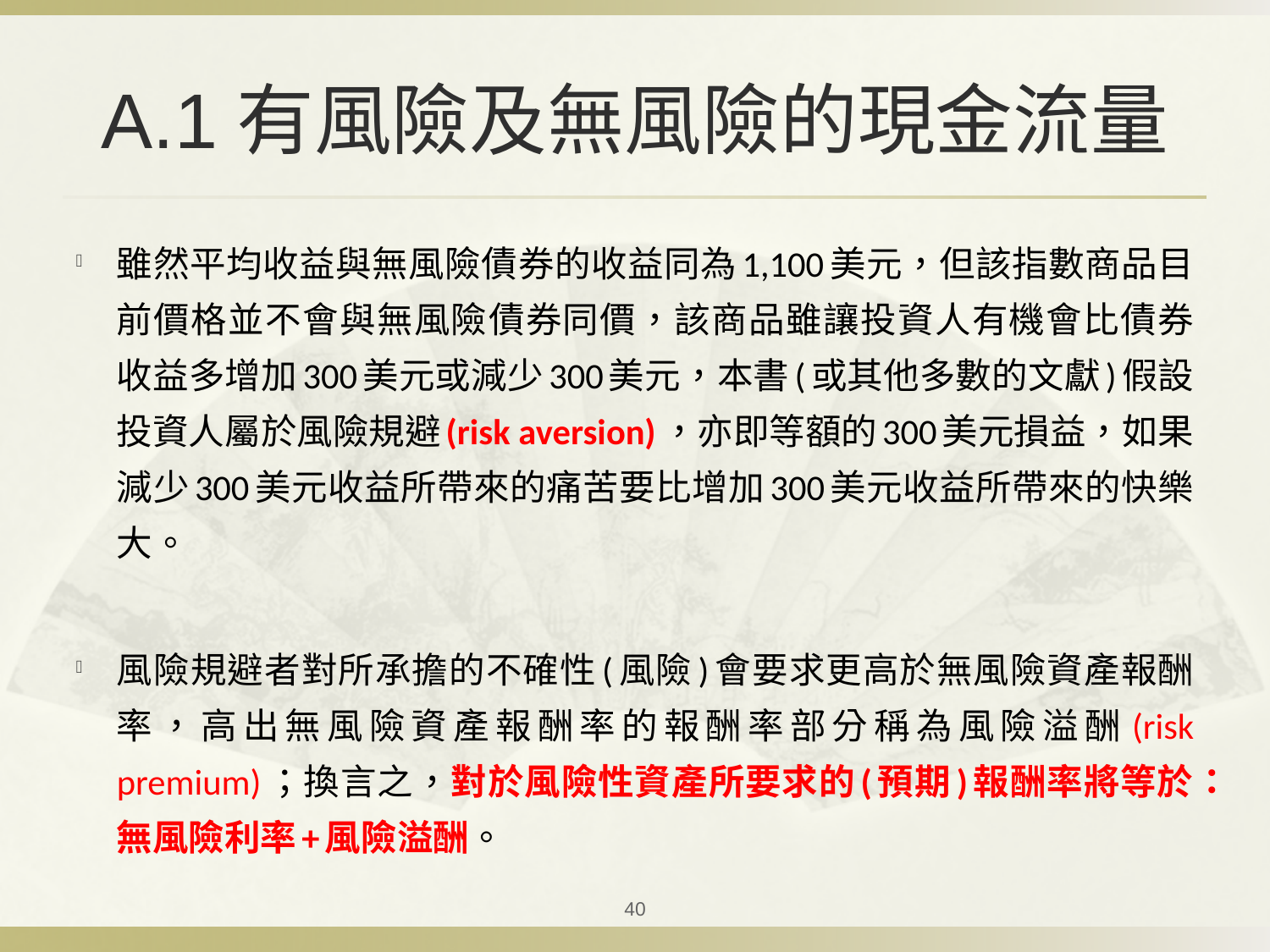

# A.1有風險及無風險的現金流量
雖然平均收益與無風險債券的收益同為1,100美元，但該指數商品目前價格並不會與無風險債券同價，該商品雖讓投資人有機會比債券收益多增加300美元或減少300美元，本書(或其他多數的文獻)假設投資人屬於風險規避(risk aversion)，亦即等額的300美元損益，如果減少300美元收益所帶來的痛苦要比增加300美元收益所帶來的快樂大。

風險規避者對所承擔的不確性(風險)會要求更高於無風險資產報酬率，高出無風險資產報酬率的報酬率部分稱為風險溢酬(risk premium)；換言之，對於風險性資產所要求的(預期)報酬率將等於：無風險利率+風險溢酬。

40